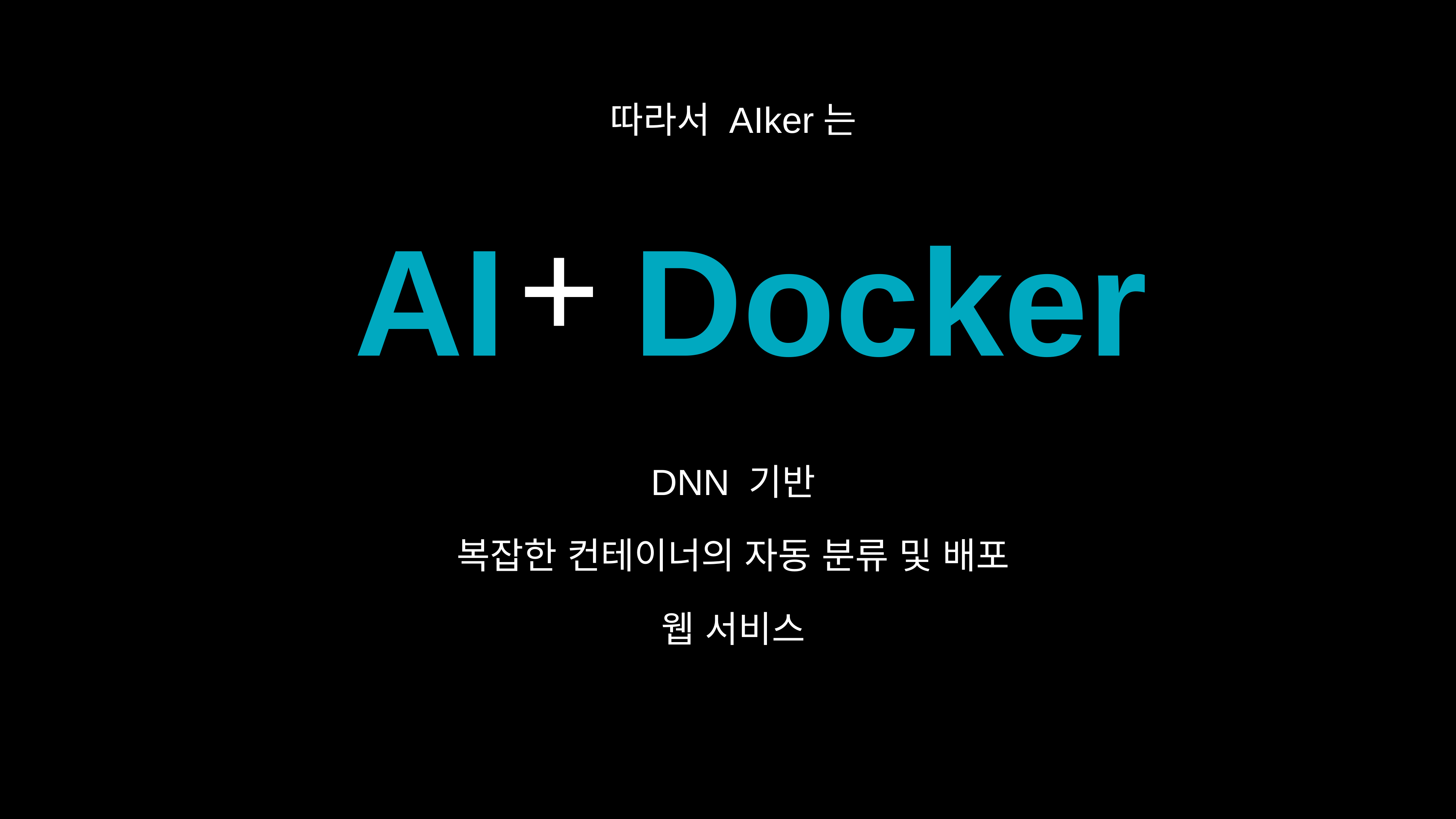

따라서 AIker는
+
AI
Docker
DNN 기반
복잡한 컨테이너의 자동 분류 및 배포
웹 서비스